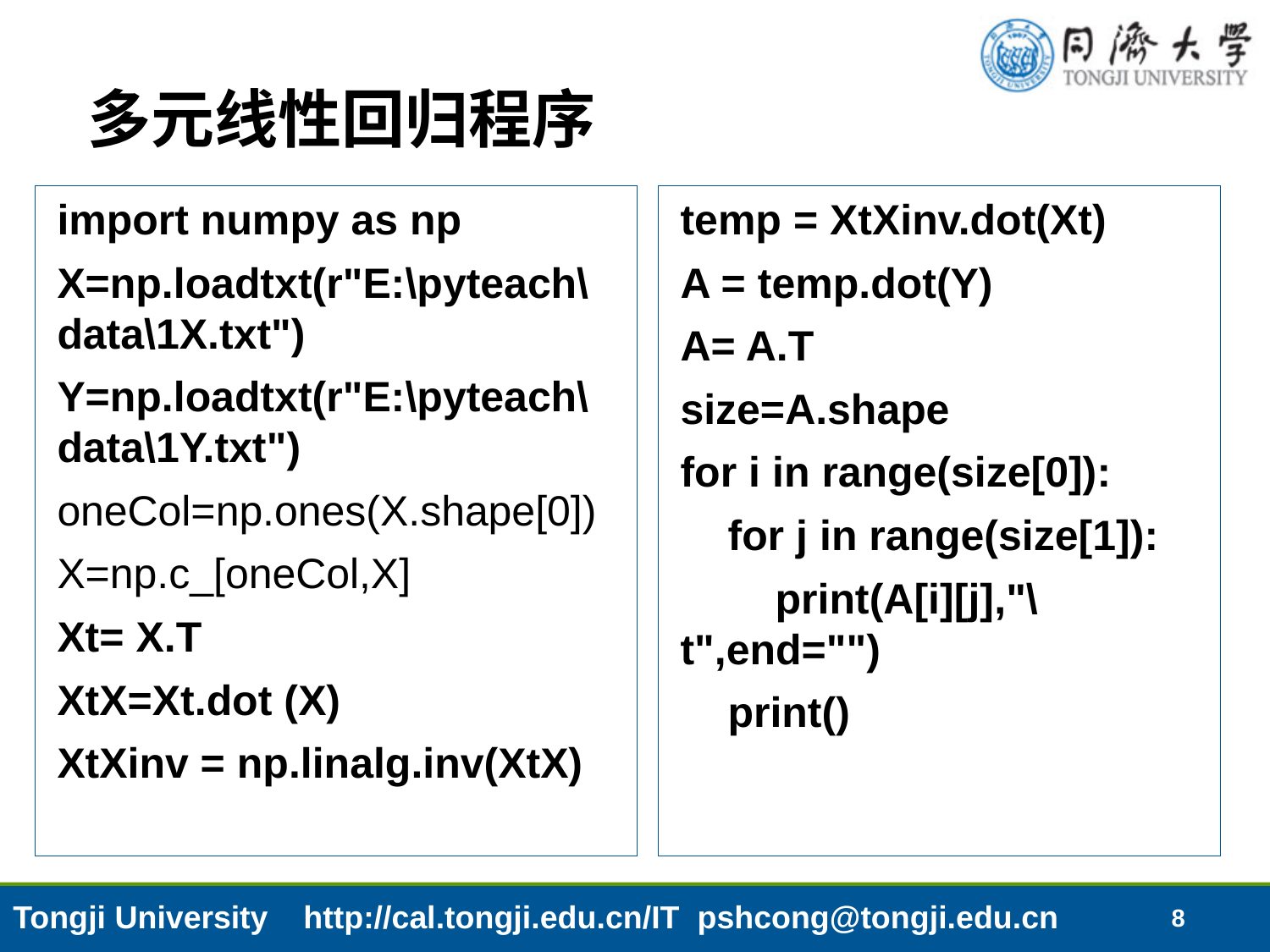

# 多元线性回归程序
import numpy as np
X=np.loadtxt(r"E:\pyteach\data\1X.txt")
Y=np.loadtxt(r"E:\pyteach\data\1Y.txt")
oneCol=np.ones(X.shape[0])
X=np.c_[oneCol,X]
Xt= X.T
XtX=Xt.dot (X)
XtXinv = np.linalg.inv(XtX)
temp = XtXinv.dot(Xt)
A = temp.dot(Y)
A= A.T
size=A.shape
for i in range(size[0]):
    for j in range(size[1]):
        print(A[i][j],"\t",end="")
    print()